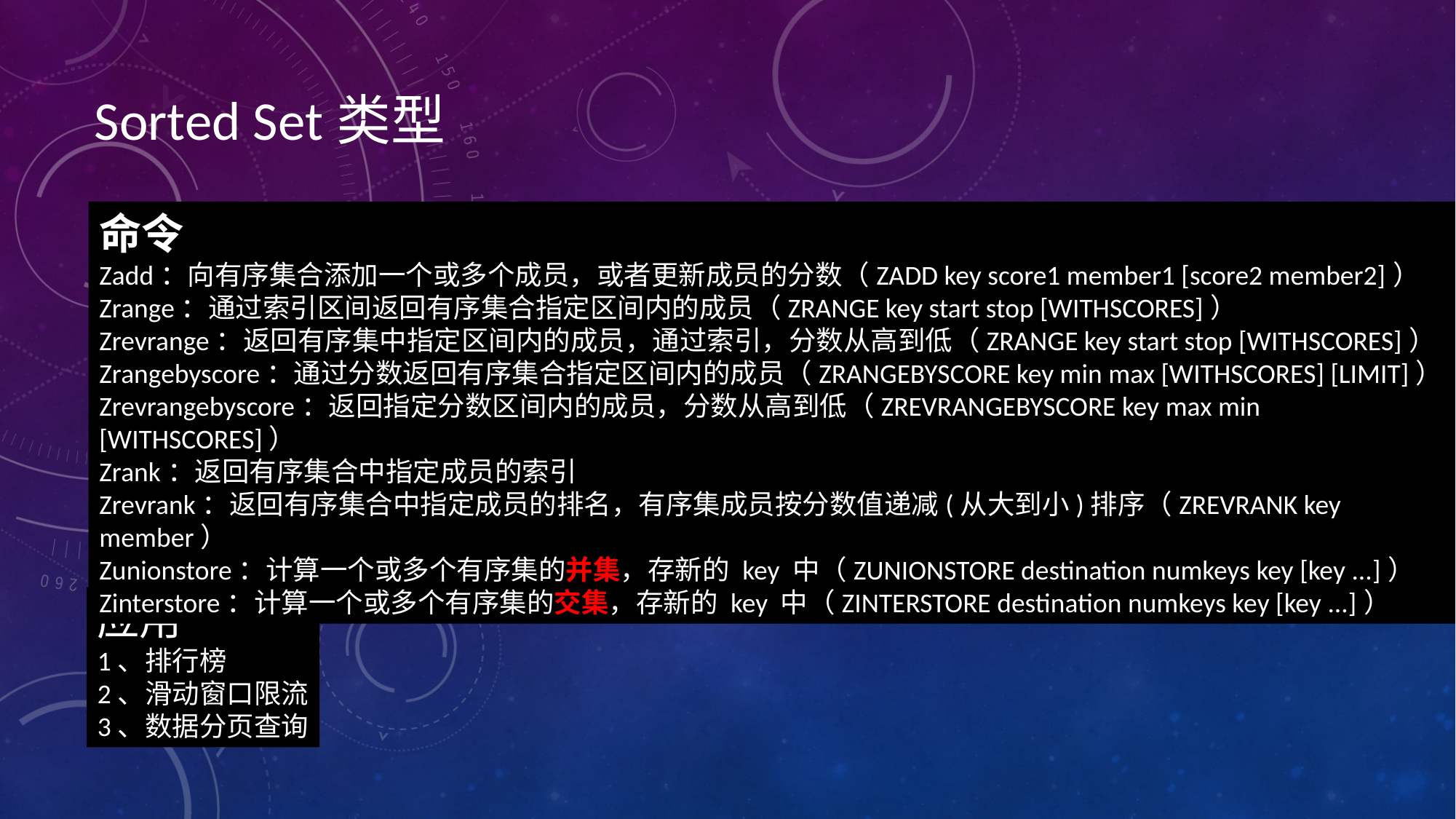

Sorted Set类型
命令
Zadd：向有序集合添加一个或多个成员，或者更新成员的分数（ZADD key score1 member1 [score2 member2]）
Zrange：通过索引区间返回有序集合指定区间内的成员（ZRANGE key start stop [WITHSCORES]）
Zrevrange：返回有序集中指定区间内的成员，通过索引，分数从高到低（ZRANGE key start stop [WITHSCORES]）
Zrangebyscore：通过分数返回有序集合指定区间内的成员（ZRANGEBYSCORE key min max [WITHSCORES] [LIMIT]）
Zrevrangebyscore：返回指定分数区间内的成员，分数从高到低（ZREVRANGEBYSCORE key max min [WITHSCORES]）
Zrank：返回有序集合中指定成员的索引
Zrevrank：返回有序集合中指定成员的排名，有序集成员按分数值递减(从大到小)排序（ZREVRANK key member）
Zunionstore：计算一个或多个有序集的并集，存新的 key 中（ZUNIONSTORE destination numkeys key [key ...]）
Zinterstore：计算一个或多个有序集的交集，存新的 key 中（ZINTERSTORE destination numkeys key [key ...]）
应用
1、排行榜
2、滑动窗口限流
3、数据分页查询